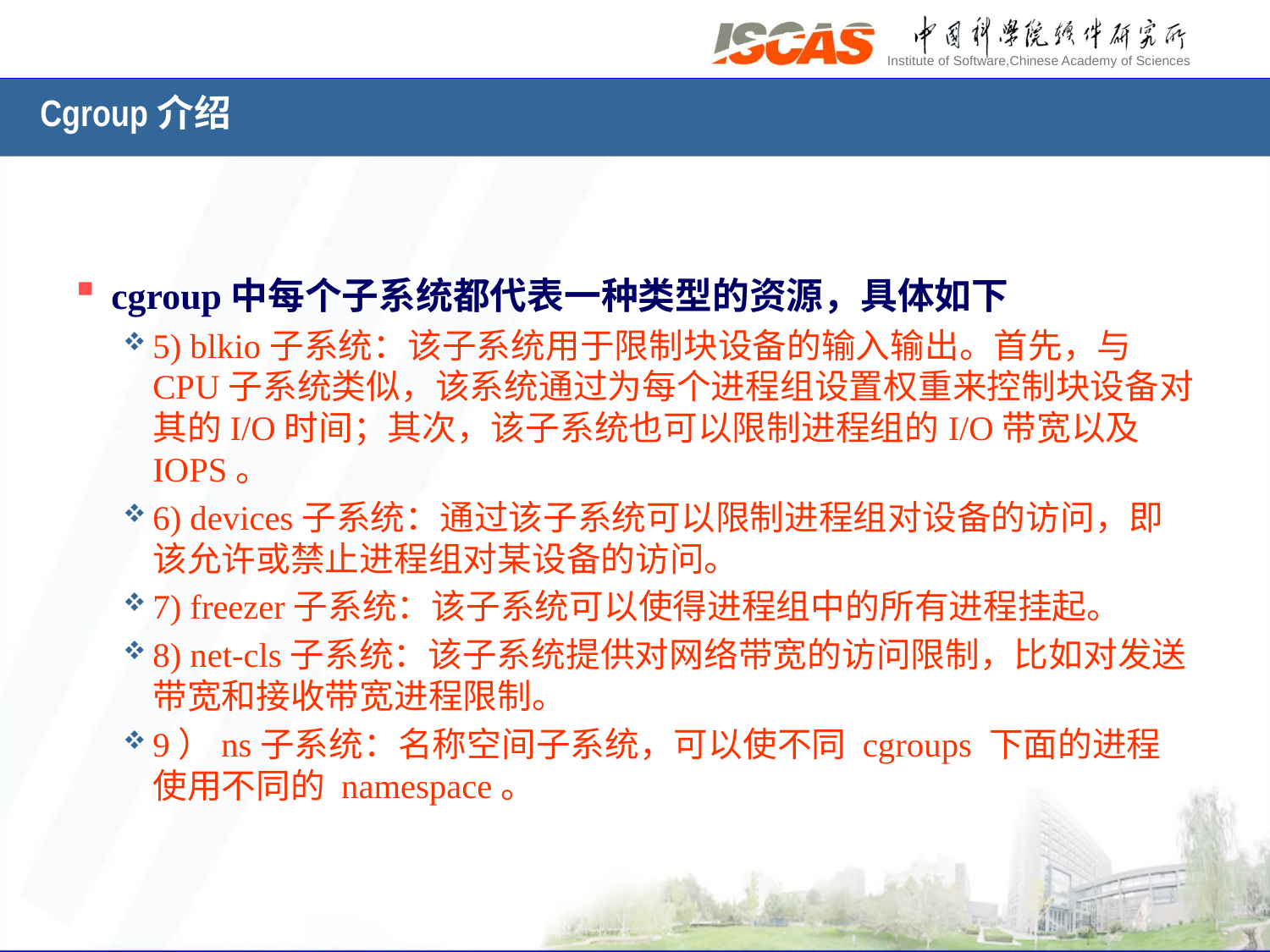

Cgroup介绍
cgroup中每个子系统都代表一种类型的资源，具体如下
5) blkio子系统：该子系统用于限制块设备的输入输出。首先，与CPU子系统类似，该系统通过为每个进程组设置权重来控制块设备对其的I/O时间；其次，该子系统也可以限制进程组的I/O带宽以及IOPS。
6) devices子系统：通过该子系统可以限制进程组对设备的访问，即该允许或禁止进程组对某设备的访问。
7) freezer子系统：该子系统可以使得进程组中的所有进程挂起。
8) net-cls子系统：该子系统提供对网络带宽的访问限制，比如对发送带宽和接收带宽进程限制。
9）ns子系统：名称空间子系统，可以使不同 cgroups 下面的进程使用不同的 namespace。